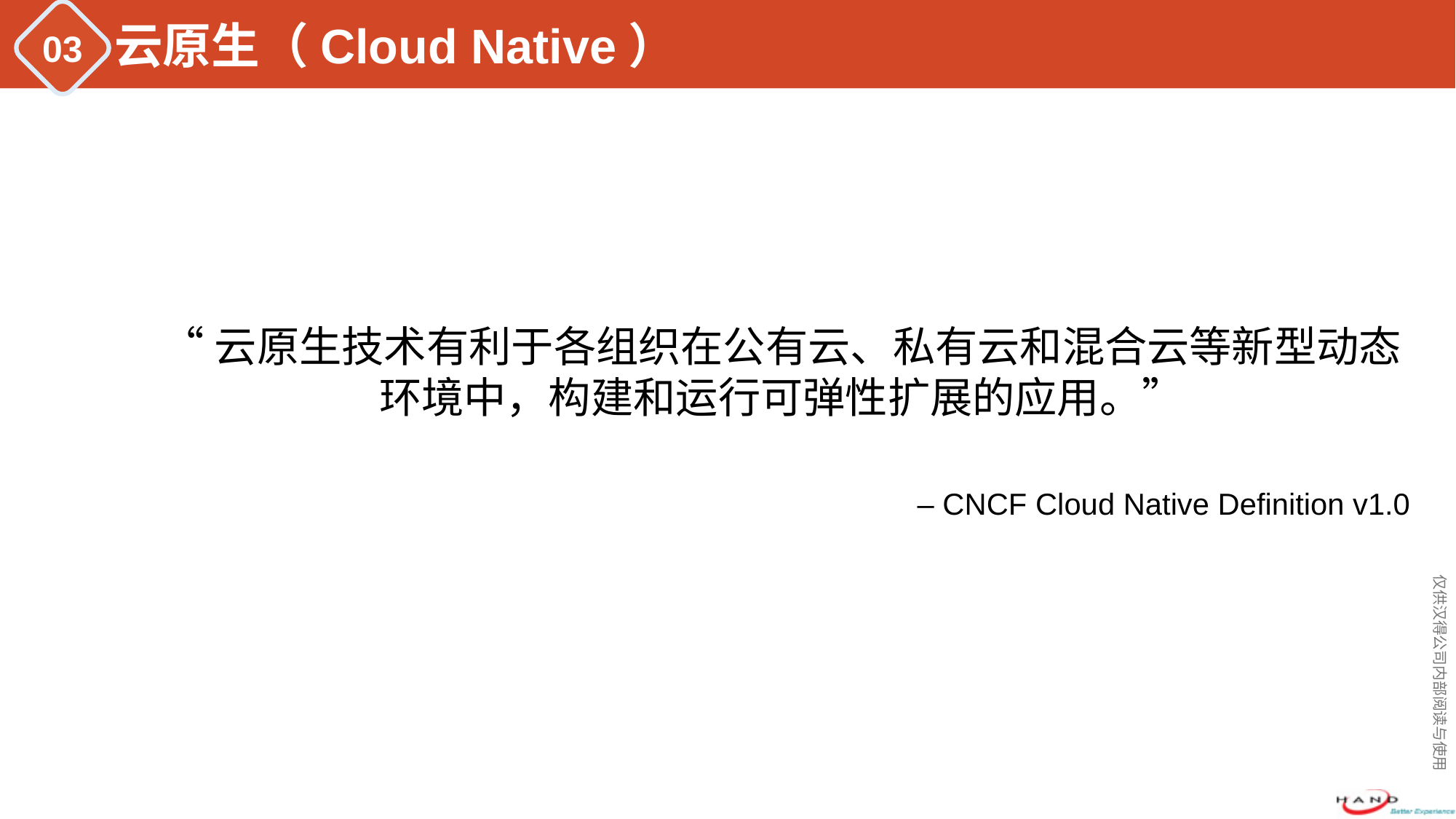

# 云原生（Cloud Native）

03
“云原生技术有利于各组织在公有云、私有云和混合云等新型动态环境中，构建和运行可弹性扩展的应用。”

							– CNCF Cloud Native Definition v1.0